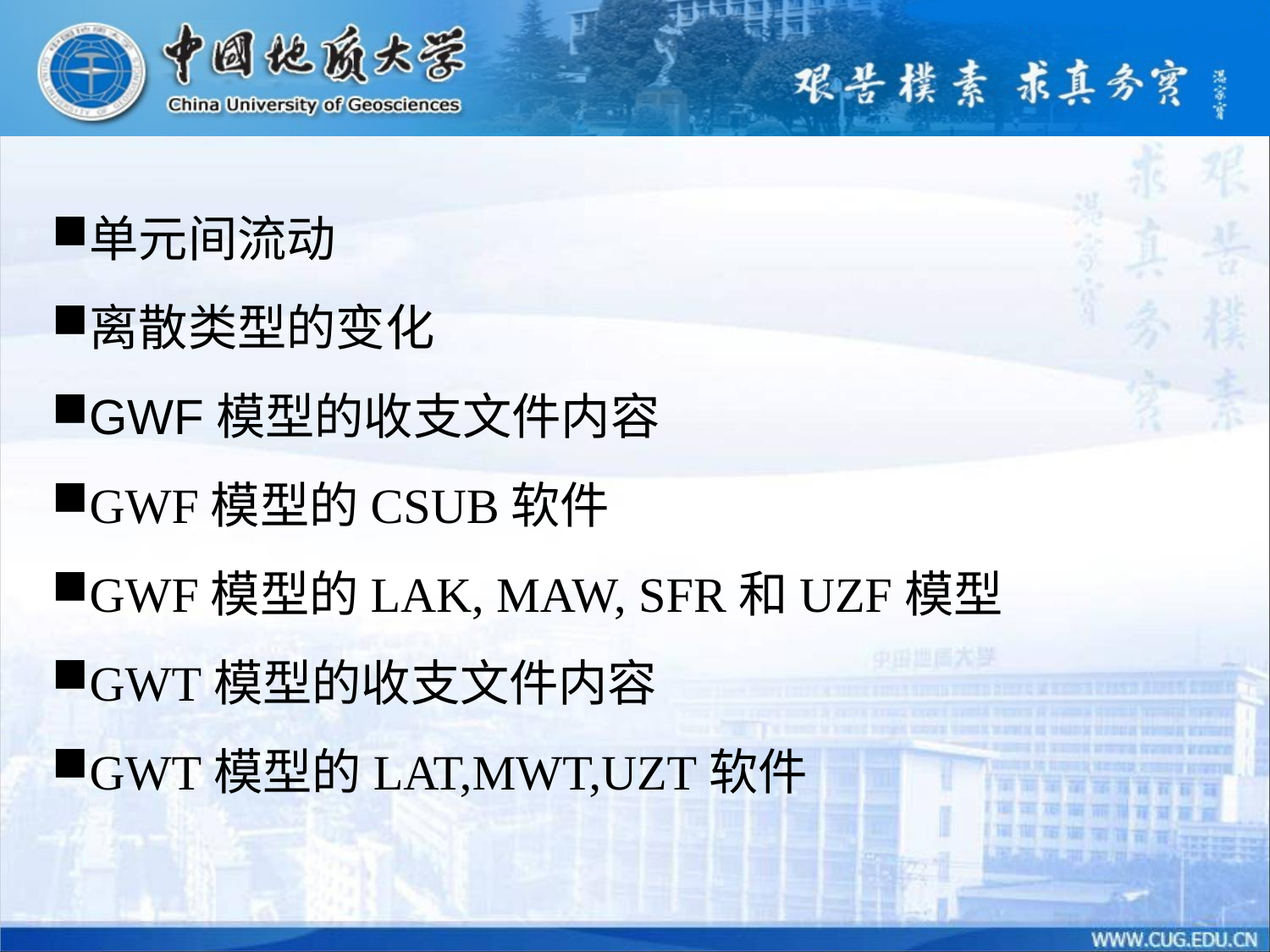

单元间流动
离散类型的变化
GWF模型的收支文件内容
GWF模型的CSUB软件
GWF模型的LAK, MAW, SFR和UZF模型
GWT模型的收支文件内容
GWT模型的LAT,MWT,UZT软件